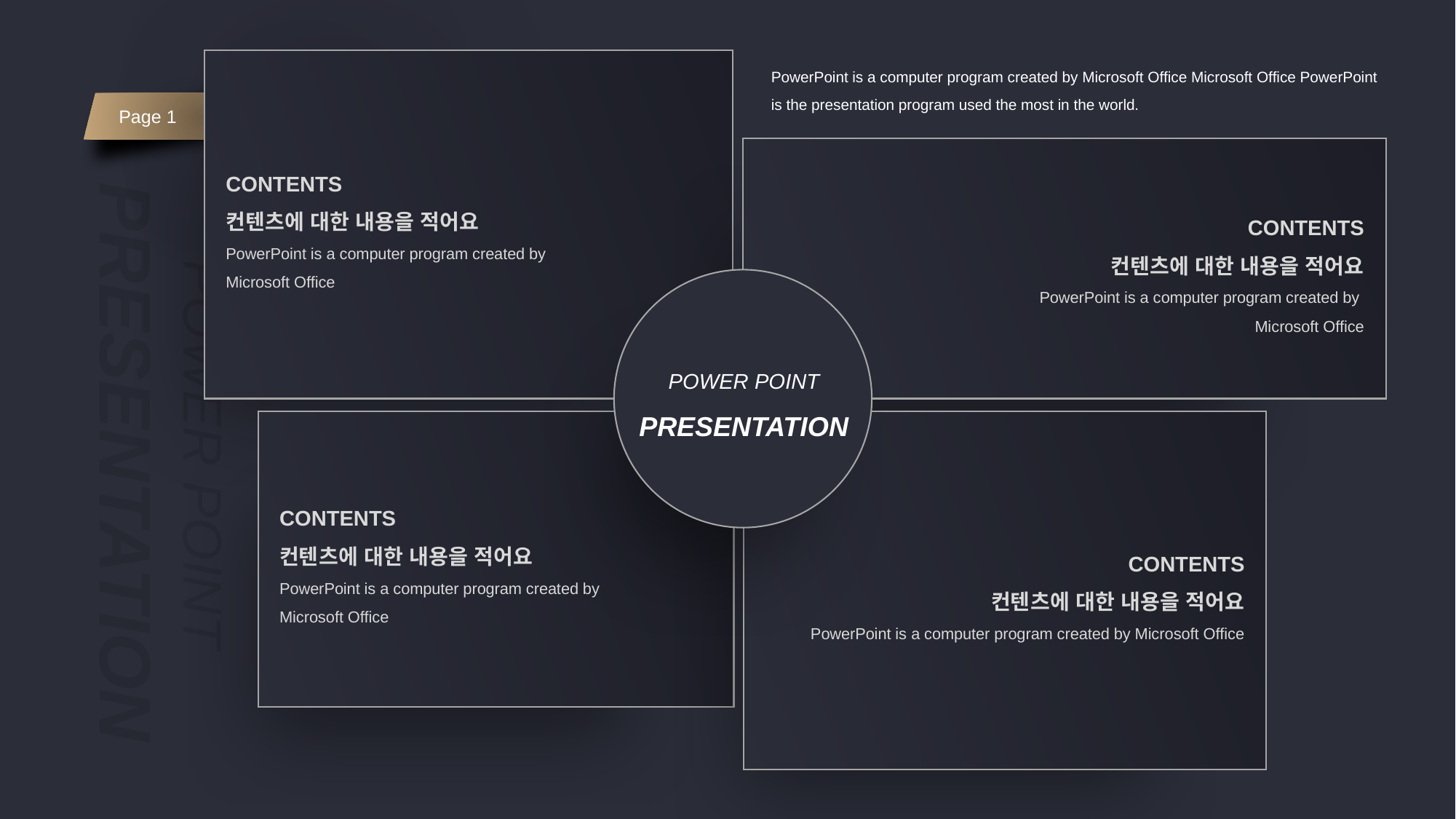

CONTENTS
컨텐츠에 대한 내용을 적어요
PowerPoint is a computer program created by
Microsoft Office
PowerPoint is a computer program created by Microsoft Office Microsoft Office PowerPoint is the presentation program used the most in the world.

Page 1
CONTENTS
컨텐츠에 대한 내용을 적어요
PowerPoint is a computer program created by
Microsoft Office

POWER POINT
PRESENTATION
POWER POINT
PRESENTATION
CONTENTS
컨텐츠에 대한 내용을 적어요
PowerPoint is a computer program created by Microsoft Office
CONTENTS
컨텐츠에 대한 내용을 적어요
PowerPoint is a computer program created by
Microsoft Office